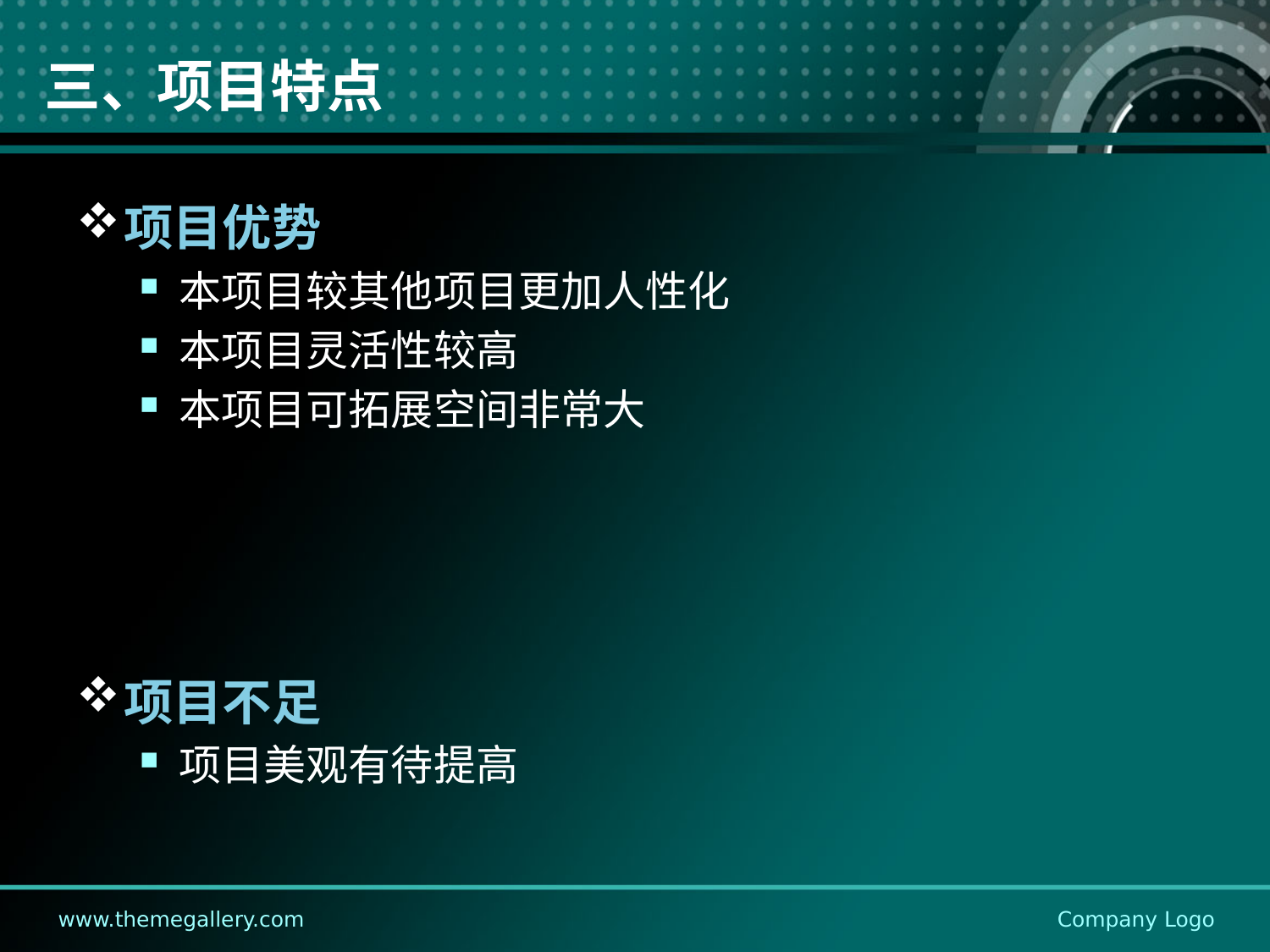

# 三、项目特点
项目优势
本项目较其他项目更加人性化
本项目灵活性较高
本项目可拓展空间非常大

项目不足
项目美观有待提高

www.themegallery.com
Company Logo